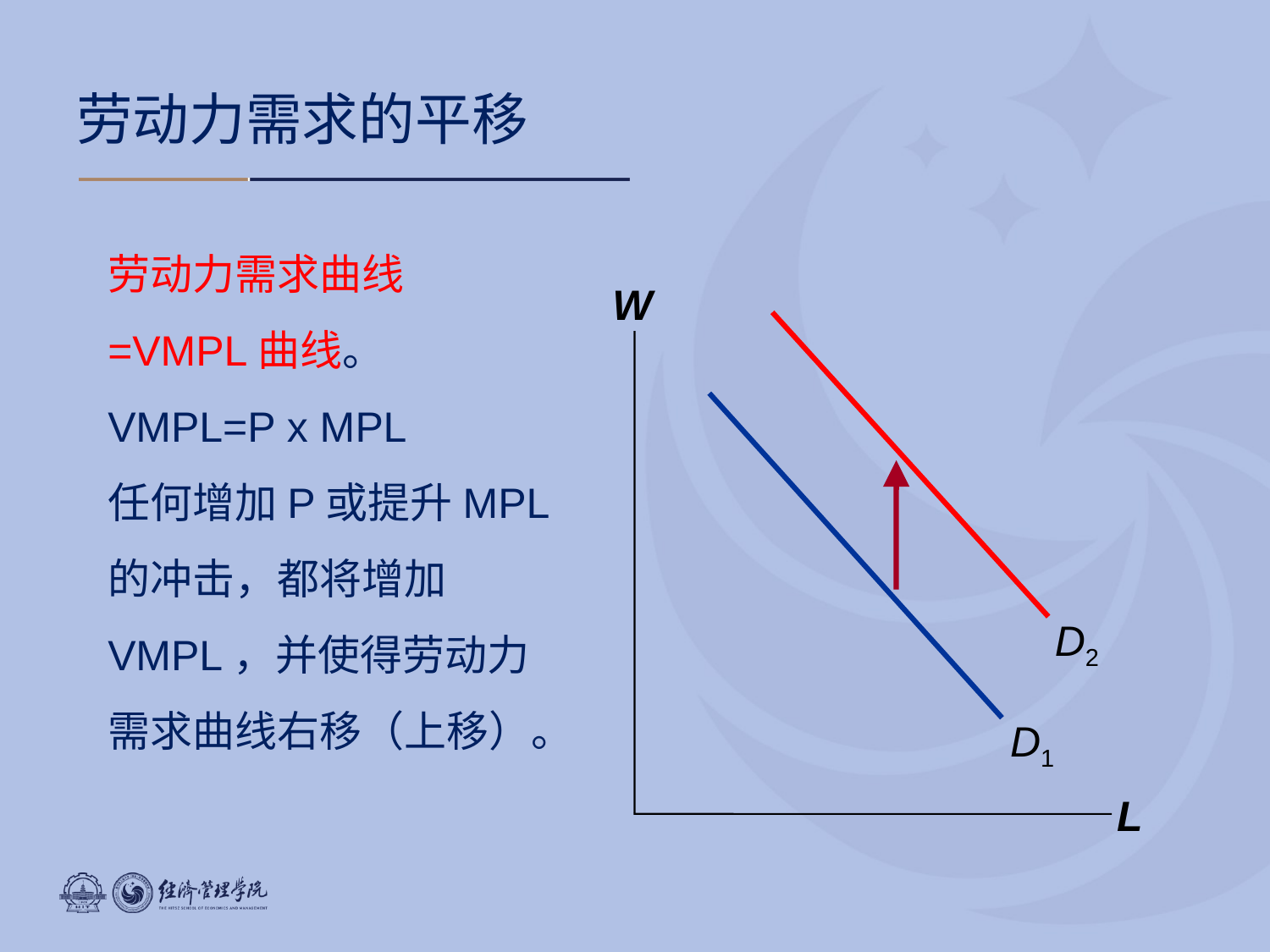

# 劳动力需求的平移
劳动力需求曲线
=VMPL曲线。
VMPL=P x MPL
任何增加P或提升MPL的冲击，都将增加VMPL，并使得劳动力需求曲线右移（上移）。
W

L

D2

D1